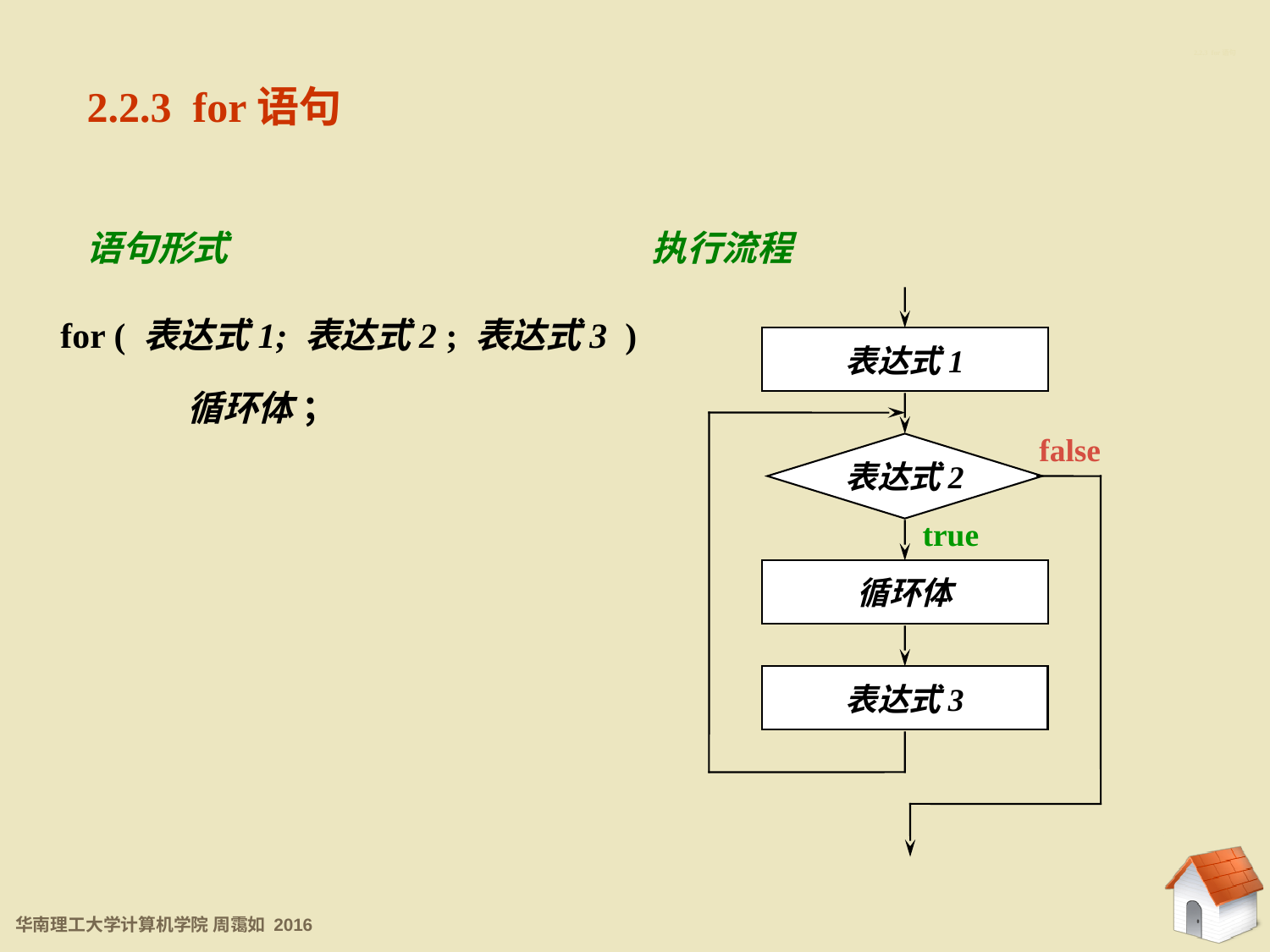

2.2.3  for语句
2.2.3  for语句
语句形式
执行流程

表达式1

false
表达式2

true

循环体

表达式3

for ( 表达式1; 表达式2 ; 表达式3  )
	循环体 ；